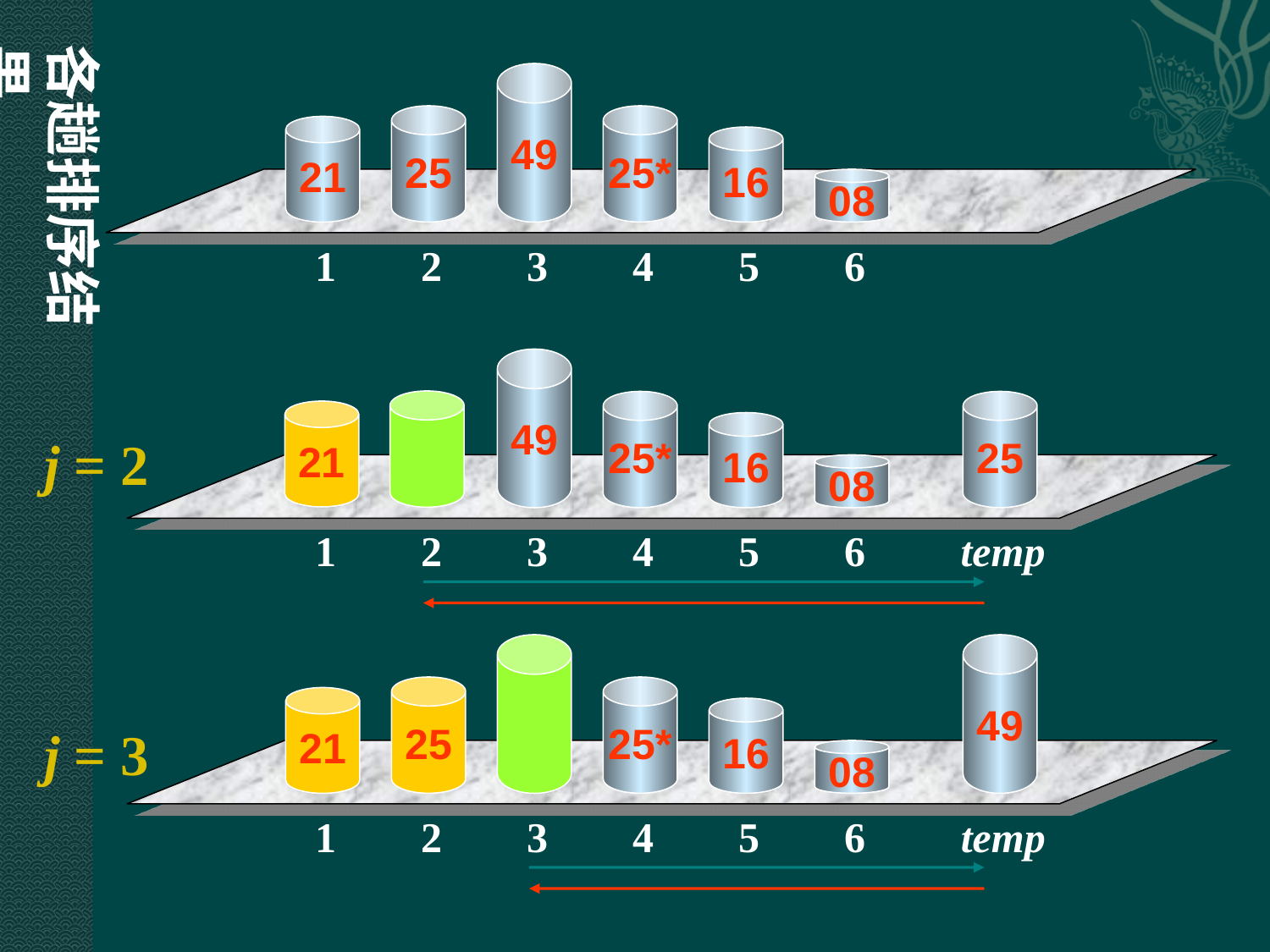

各趟排序结果
49
25
25*
21
16

08
1        2        3        4        5        6
49
25
25*
25
21
16
j = 2

08
1        2        3        4        5        6         temp

49
49

25
25*
21
16
j = 3

08
1        2        3        4        5        6         temp